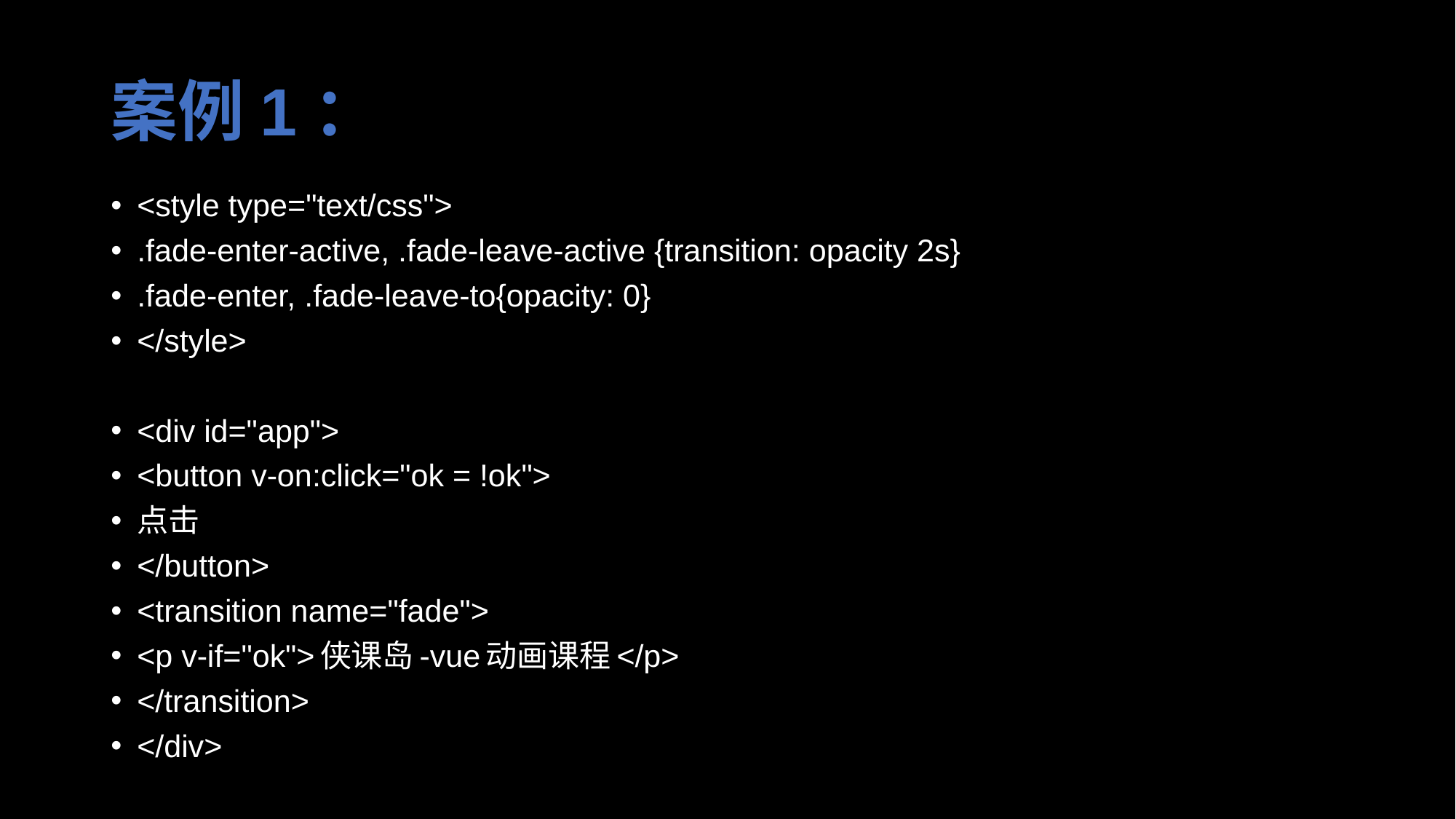

# 案例1：
<style type="text/css">
.fade-enter-active, .fade-leave-active {transition: opacity 2s}
.fade-enter, .fade-leave-to{opacity: 0}
</style>

<div id="app">
<button v-on:click="ok = !ok">
点击
</button>
<transition name="fade">
<p v-if="ok">侠课岛-vue动画课程</p>
</transition>
</div>